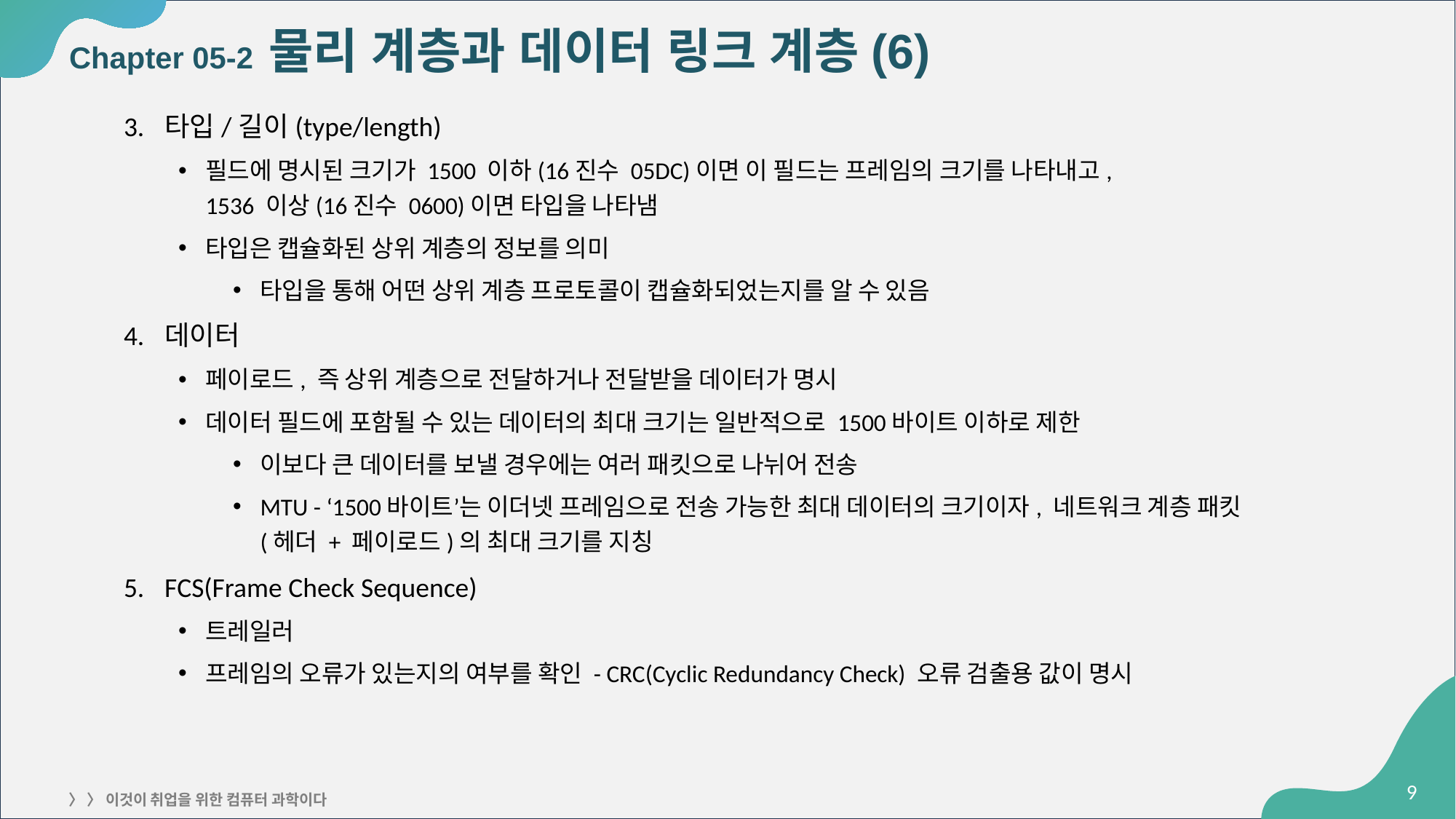

# Chapter 05-2 물리 계층과 데이터 링크 계층(6)
타입/길이(type/length)
필드에 명시된 크기가 1500 이하(16진수 05DC)이면 이 필드는 프레임의 크기를 나타내고,
1536 이상(16진수 0600)이면 타입을 나타냄
타입은 캡슐화된 상위 계층의 정보를 의미
타입을 통해 어떤 상위 계층 프로토콜이 캡슐화되었는지를 알 수 있음
데이터
페이로드, 즉 상위 계층으로 전달하거나 전달받을 데이터가 명시
데이터 필드에 포함될 수 있는 데이터의 최대 크기는 일반적으로 1500바이트 이하로 제한
이보다 큰 데이터를 보낼 경우에는 여러 패킷으로 나뉘어 전송
MTU - ‘1500바이트’는 이더넷 프레임으로 전송 가능한 최대 데이터의 크기이자, 네트워크 계층 패킷
(헤더 + 페이로드)의 최대 크기를 지칭
FCS(Frame Check Sequence)
트레일러
프레임의 오류가 있는지의 여부를 확인 - CRC(Cyclic Redundancy Check) 오류 검출용 값이 명시
9
〉 〉 이것이 취업을 위한 컴퓨터 과학이다